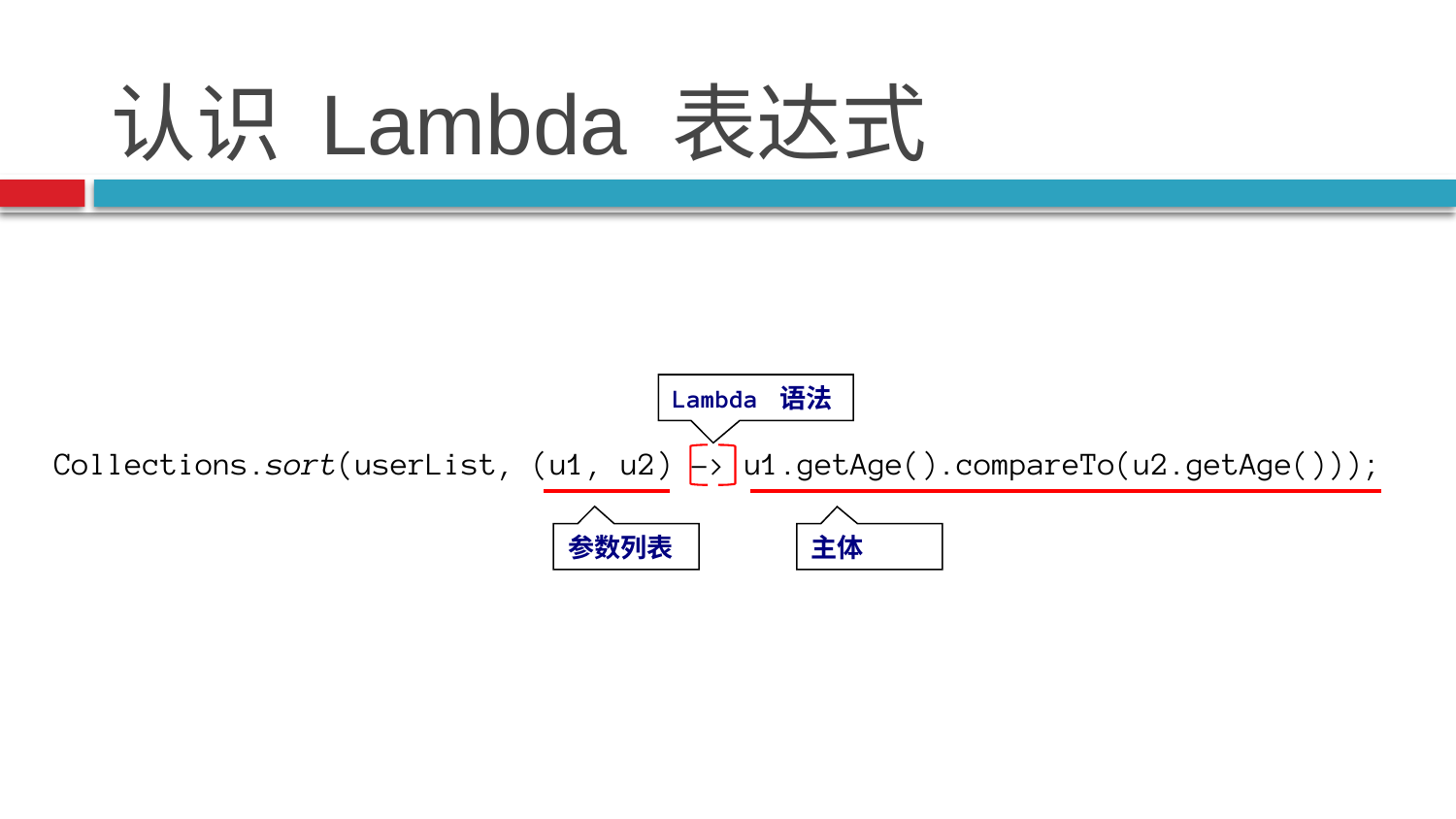

# 认识 Lambda 表达式
Lambda 语法
Collections.sort(userList, (u1, u2) -> u1.getAge().compareTo(u2.getAge()));

参数列表
主体